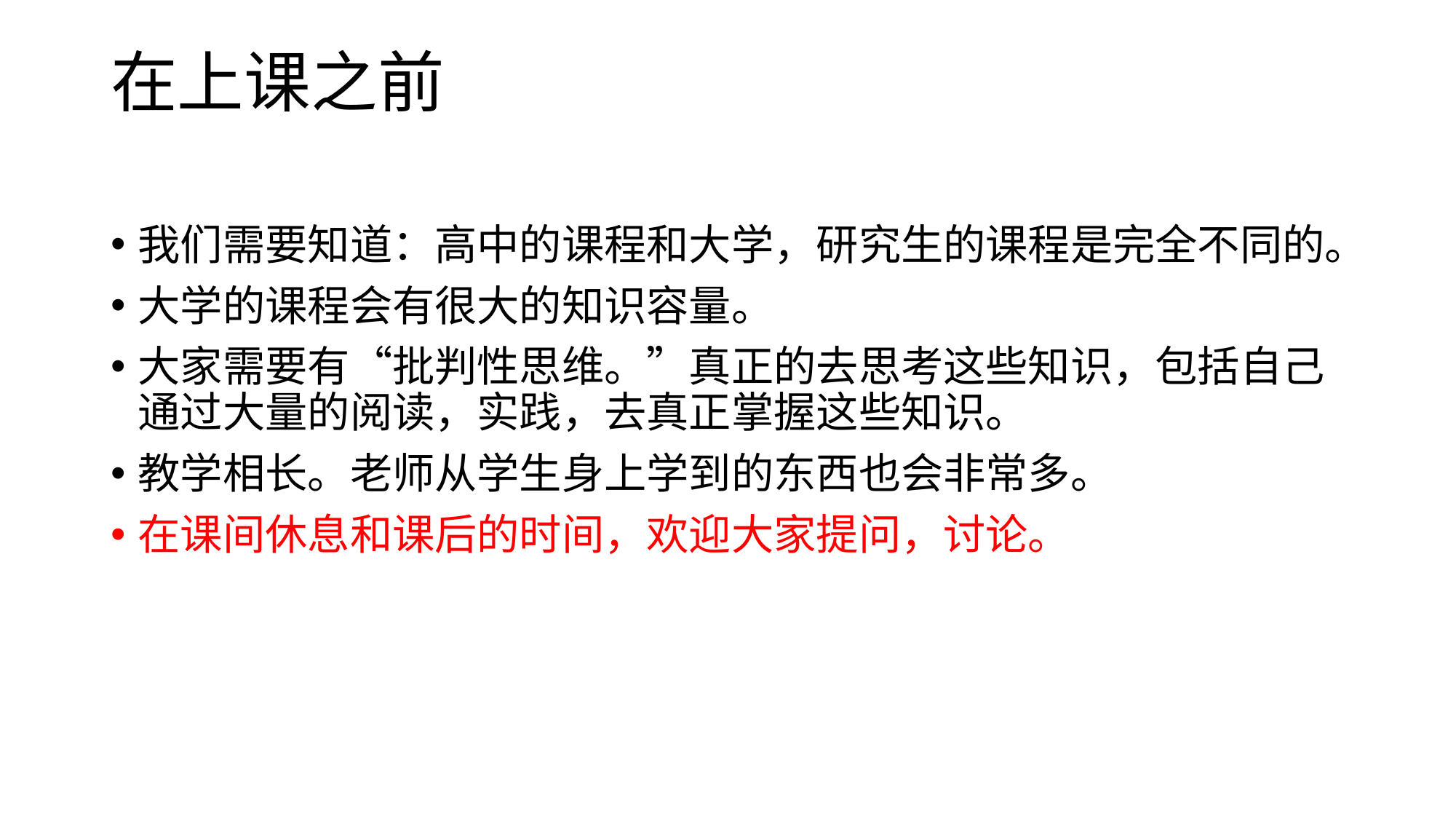

# 在上课之前
我们需要知道：高中的课程和大学，研究生的课程是完全不同的。
大学的课程会有很大的知识容量。
大家需要有“批判性思维。”真正的去思考这些知识，包括自己通过大量的阅读，实践，去真正掌握这些知识。
教学相长。老师从学生身上学到的东西也会非常多。
在课间休息和课后的时间，欢迎大家提问，讨论。